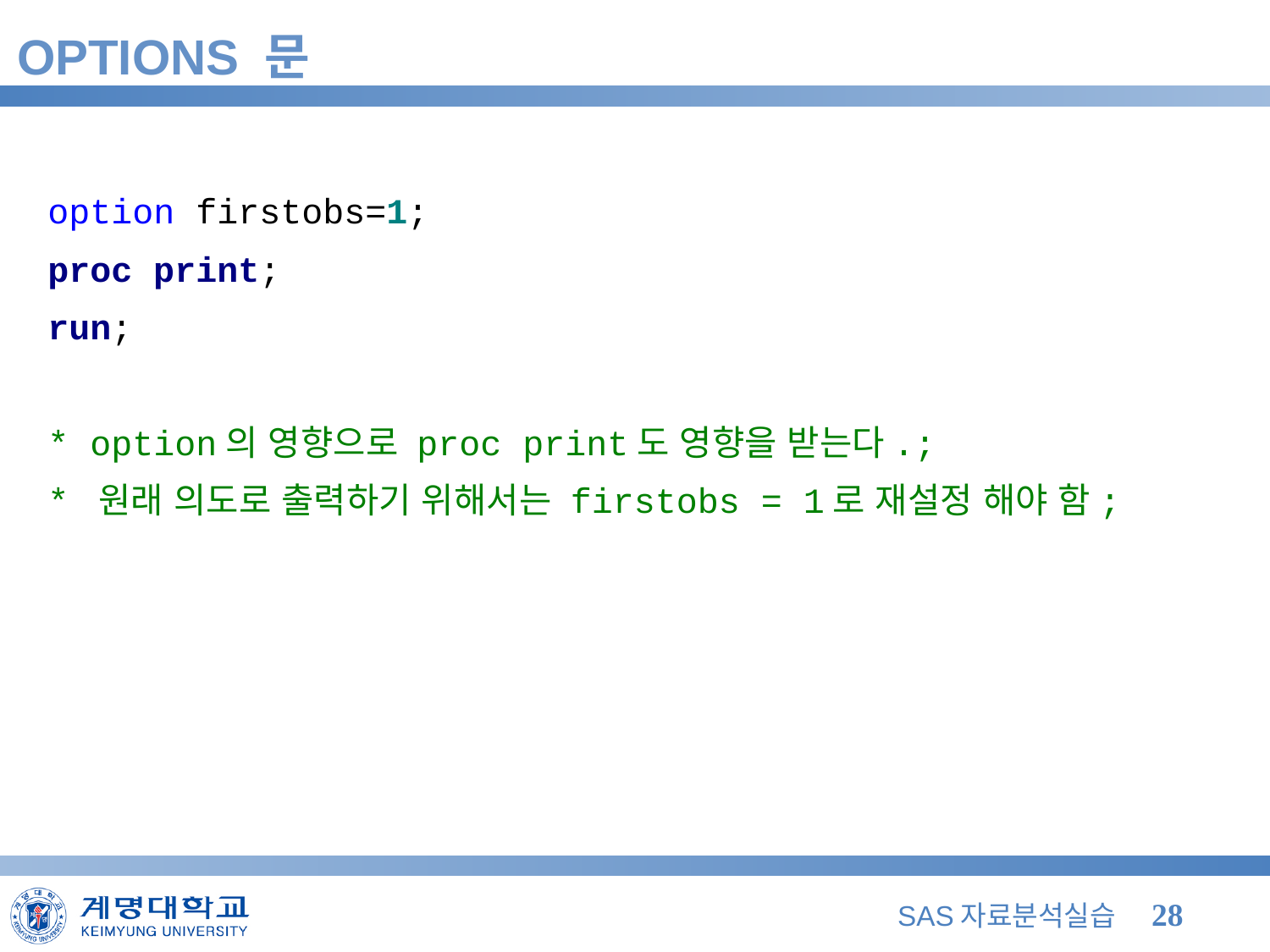

# OPTIONS 문

option firstobs=1;
proc print;
run;

* option의 영향으로 proc print도 영향을 받는다.;
* 원래 의도로 출력하기 위해서는 firstobs = 1로 재설정 해야 함;